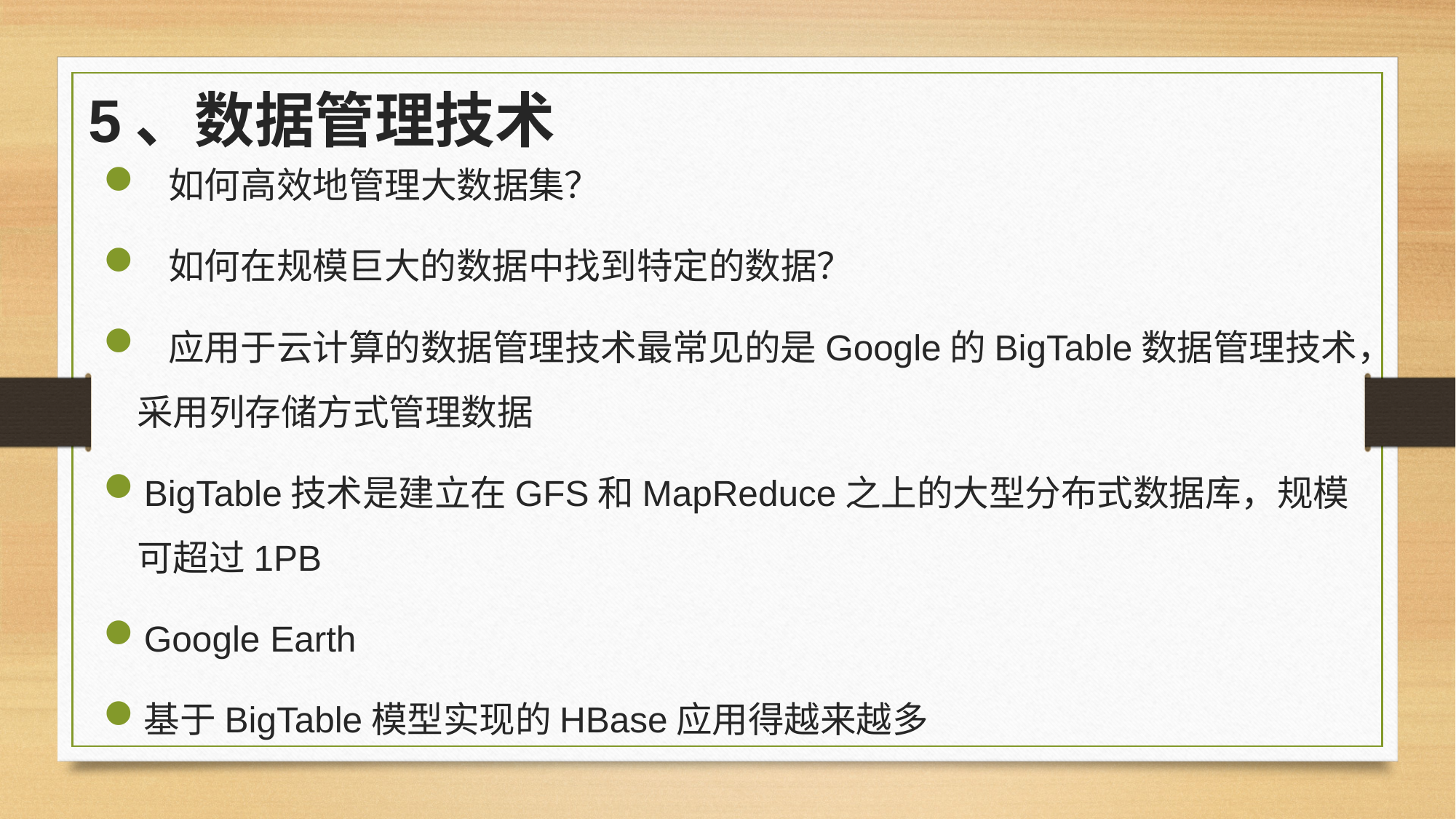

# 5、数据管理技术

  如何高效地管理大数据集？
  如何在规模巨大的数据中找到特定的数据？
  应用于云计算的数据管理技术最常见的是Google的BigTable数据管理技术，采用列存储方式管理数据
BigTable技术是建立在GFS和MapReduce之上的大型分布式数据库，规模可超过1PB
Google Earth
基于BigTable模型实现的HBase应用得越来越多